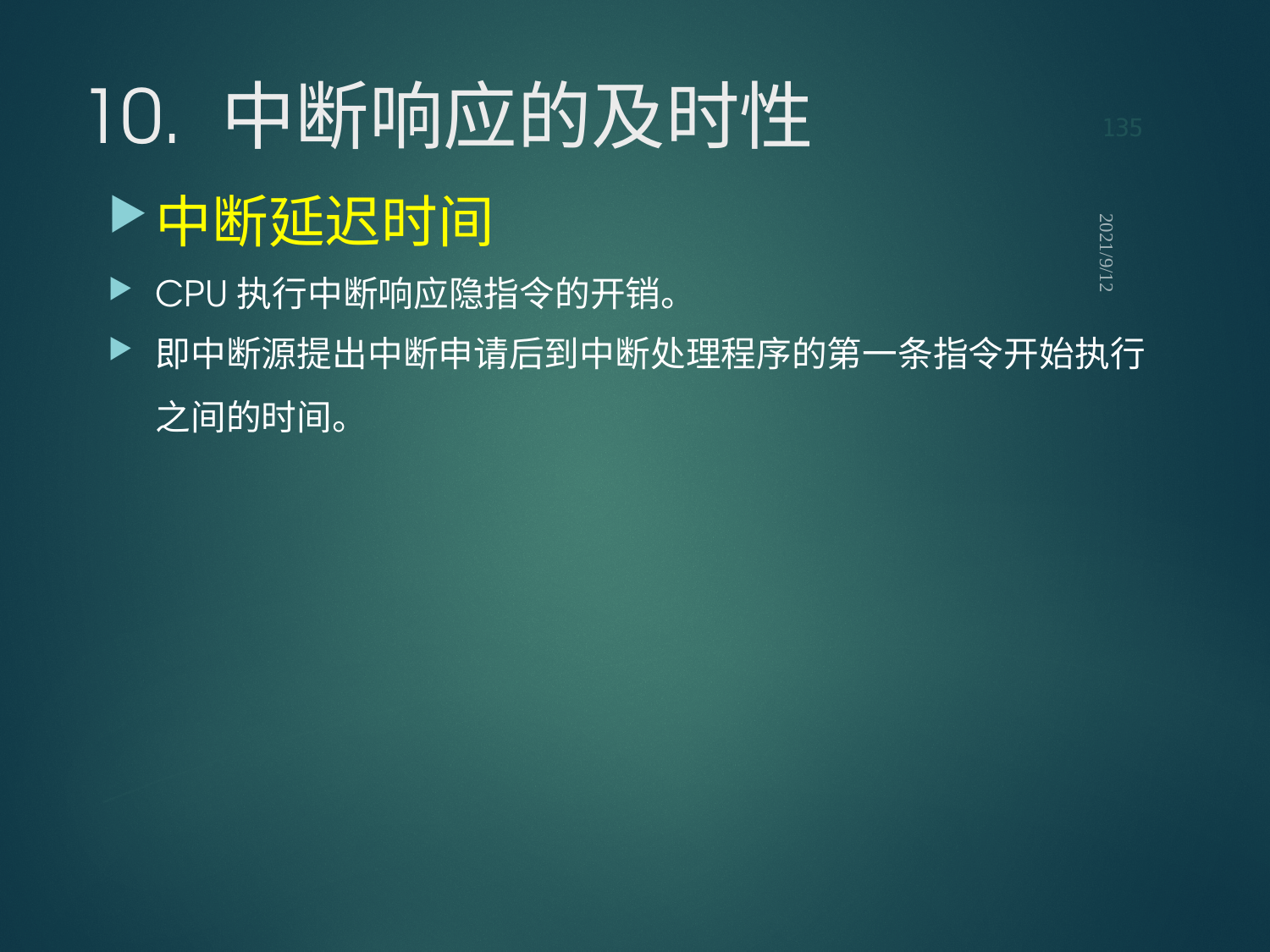

135
# 10. 中断响应的及时性
中断延迟时间
CPU执行中断响应隐指令的开销。
即中断源提出中断申请后到中断处理程序的第一条指令开始执行之间的时间。
2021/9/12